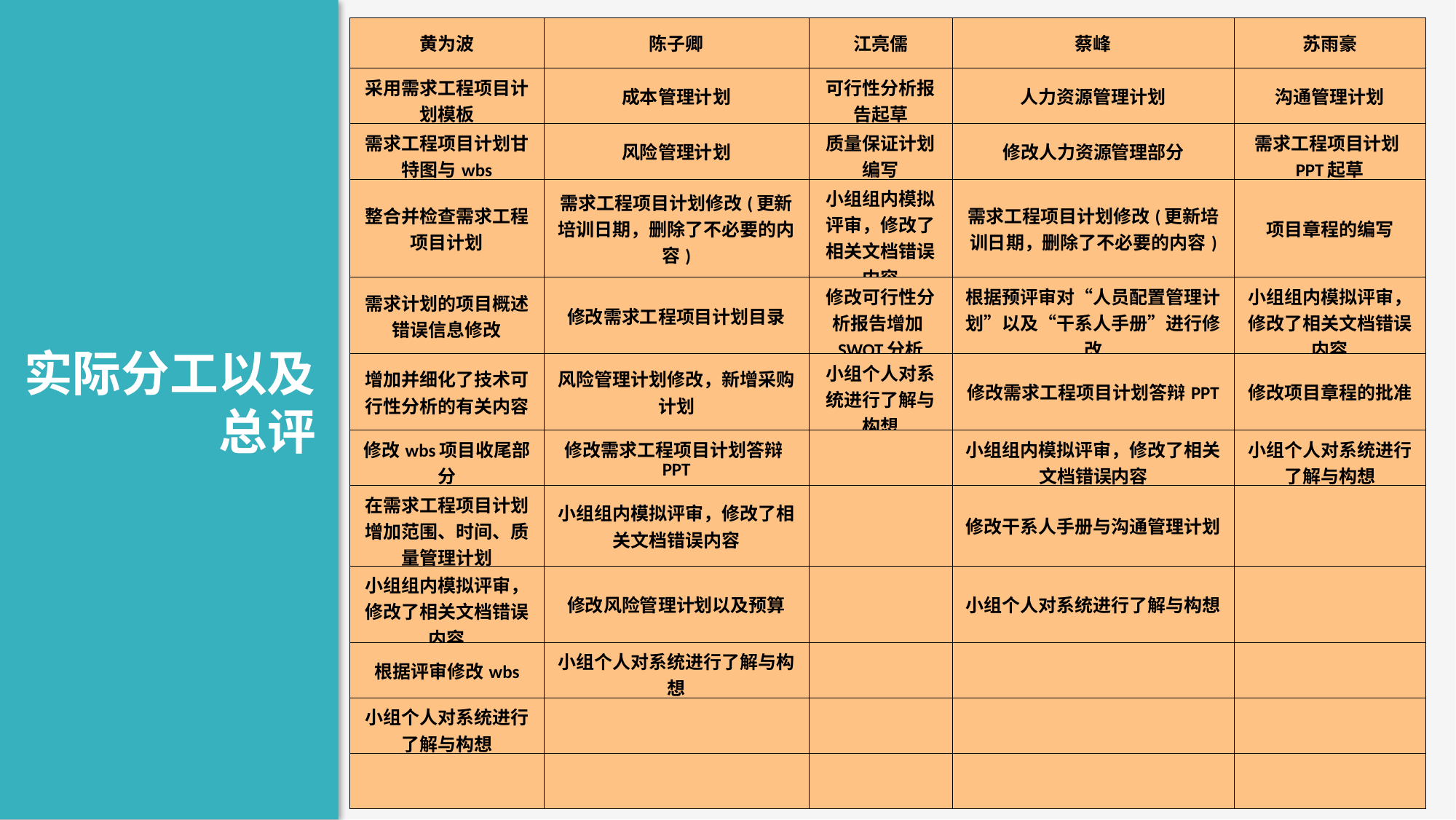

| 黄为波 | 陈子卿 | 江亮儒 | 蔡峰 | 苏雨豪 |
| --- | --- | --- | --- | --- |
| 采用需求工程项目计划模板 | 成本管理计划 | 可行性分析报告起草 | 人力资源管理计划 | 沟通管理计划 |
| 需求工程项目计划甘特图与wbs | 风险管理计划 | 质量保证计划编写 | 修改人力资源管理部分 | 需求工程项目计划PPT起草 |
| 整合并检查需求工程项目计划 | 需求工程项目计划修改(更新培训日期，删除了不必要的内容) | 小组组内模拟评审，修改了相关文档错误内容 | 需求工程项目计划修改(更新培训日期，删除了不必要的内容) | 项目章程的编写 |
| 需求计划的项目概述错误信息修改 | 修改需求工程项目计划目录 | 修改可行性分析报告增加SWOT分析 | 根据预评审对“人员配置管理计划”以及“干系人手册”进行修改 | 小组组内模拟评审，修改了相关文档错误内容 |
| 增加并细化了技术可行性分析的有关内容 | 风险管理计划修改，新增采购计划 | 小组个人对系统进行了解与构想 | 修改需求工程项目计划答辩PPT | 修改项目章程的批准 |
| 修改wbs项目收尾部分 | 修改需求工程项目计划答辩PPT |  | 小组组内模拟评审，修改了相关文档错误内容 | 小组个人对系统进行了解与构想 |
| 在需求工程项目计划增加范围、时间、质量管理计划 | 小组组内模拟评审，修改了相关文档错误内容 |  | 修改干系人手册与沟通管理计划 |  |
| 小组组内模拟评审，修改了相关文档错误内容 | 修改风险管理计划以及预算 |  | 小组个人对系统进行了解与构想 |  |
| 根据评审修改wbs | 小组个人对系统进行了解与构想 |  |  |  |
| 小组个人对系统进行了解与构想 |  |  |  |  |
|  |  |  |  |  |
实际分工以及总评